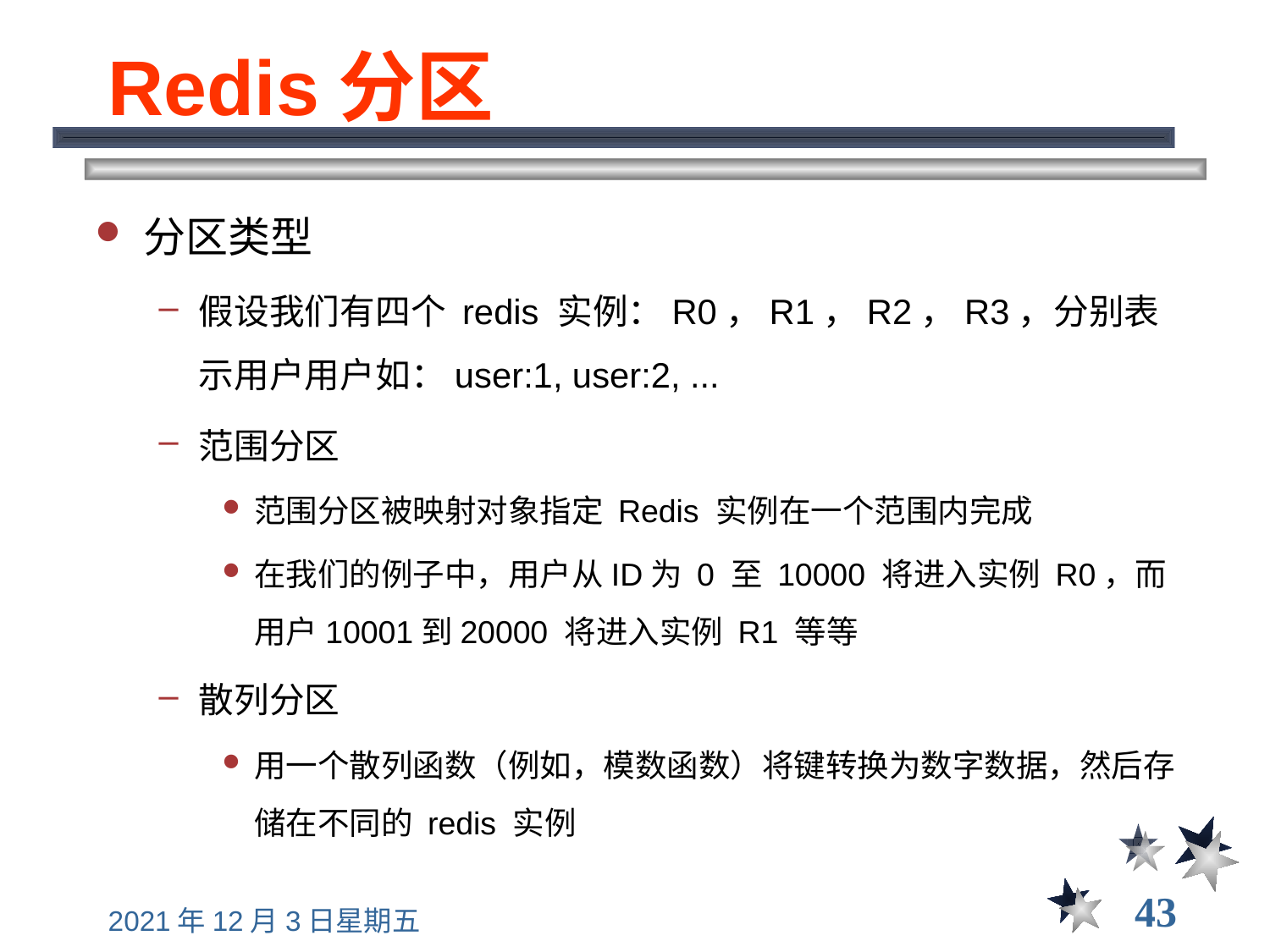

# Redis分区
分区类型
假设我们有四个 redis 实例：R0，R1，R2，R3，分别表示用户用户如：user:1, user:2, ...
范围分区
范围分区被映射对象指定 Redis 实例在一个范围内完成
在我们的例子中，用户从ID为 0 至 10000 将进入实例 R0，而用户10001到20000 将进入实例 R1 等等
散列分区
用一个散列函数（例如，模数函数）将键转换为数字数据，然后存储在不同的 redis 实例

43
2021年12月3日星期五